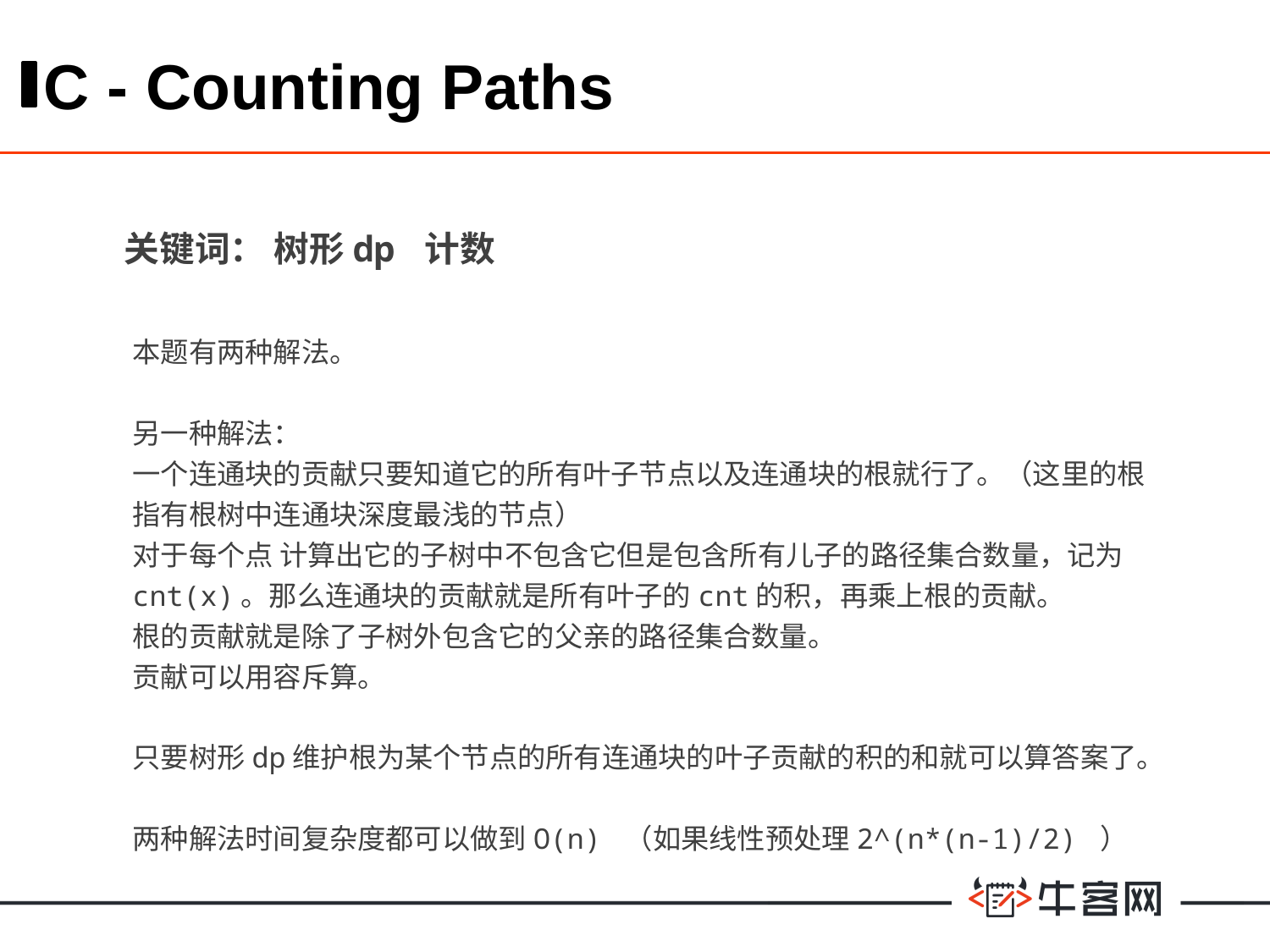

C - Counting Paths

关键词： 树形dp 计数
本题有两种解法。

另一种解法：
一个连通块的贡献只要知道它的所有叶子节点以及连通块的根就行了。（这里的根指有根树中连通块深度最浅的节点）
对于每个点 计算出它的子树中不包含它但是包含所有儿子的路径集合数量，记为cnt(x)。那么连通块的贡献就是所有叶子的cnt的积，再乘上根的贡献。
根的贡献就是除了子树外包含它的父亲的路径集合数量。
贡献可以用容斥算。

只要树形dp维护根为某个节点的所有连通块的叶子贡献的积的和就可以算答案了。

两种解法时间复杂度都可以做到O(n) （如果线性预处理2^(n*(n-1)/2) ）